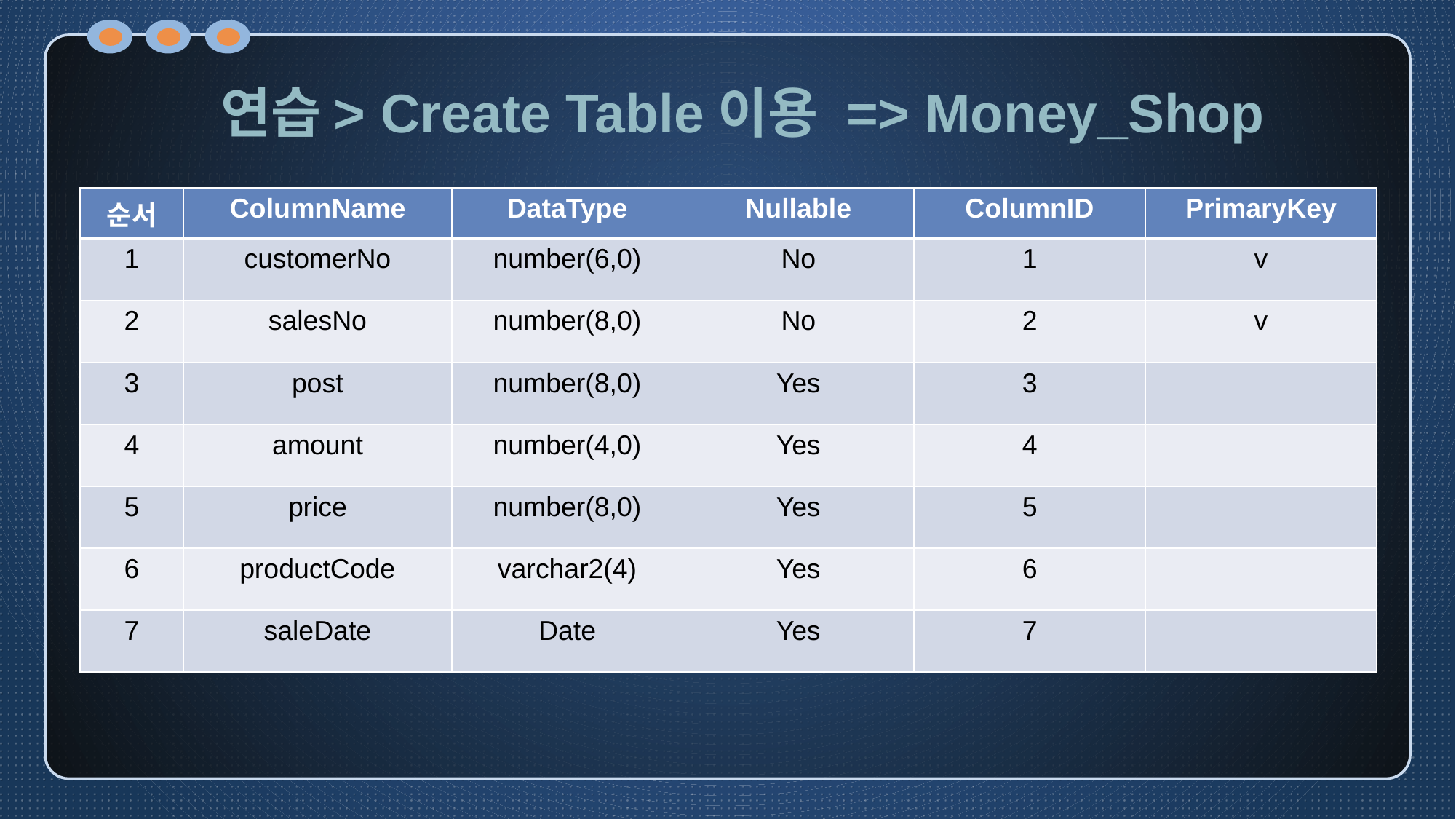

# 연습> Create Table이용 => Money_Shop
| 순서 | ColumnName | DataType | Nullable | ColumnID | PrimaryKey |
| --- | --- | --- | --- | --- | --- |
| 1 | customerNo | number(6,0) | No | 1 | v |
| 2 | salesNo | number(8,0) | No | 2 | v |
| 3 | post | number(8,0) | Yes | 3 |  |
| 4 | amount | number(4,0) | Yes | 4 |  |
| 5 | price | number(8,0) | Yes | 5 |  |
| 6 | productCode | varchar2(4) | Yes | 6 |  |
| 7 | saleDate | Date | Yes | 7 |  |